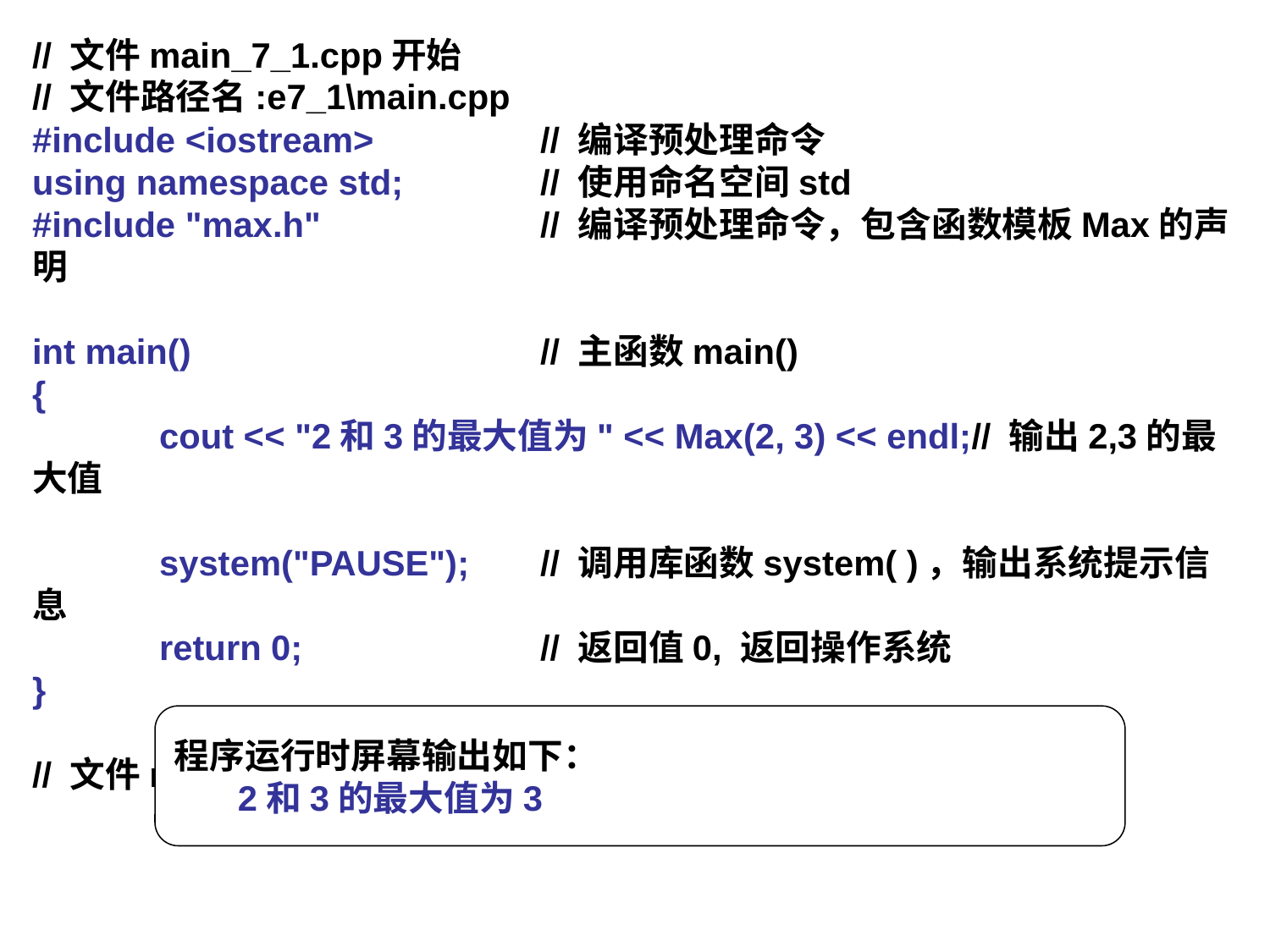

// 文件main_7_1.cpp开始
// 文件路径名:e7_1\main.cpp
#include <iostream>               	// 编译预处理命令
using namespace std;		// 使用命名空间std
#include "max.h"		// 编译预处理命令，包含函数模板Max的声明

int main()			// 主函数main()
{
	cout << "2和3的最大值为" << Max(2, 3) << endl;// 输出2,3的最大值

	system("PAUSE");	// 调用库函数system( )，输出系统提示信息
	return 0;               	// 返回值0, 返回操作系统
}

// 文件main_7_1.cpp开始

程序运行时屏幕输出如下：
2和3的最大值为3